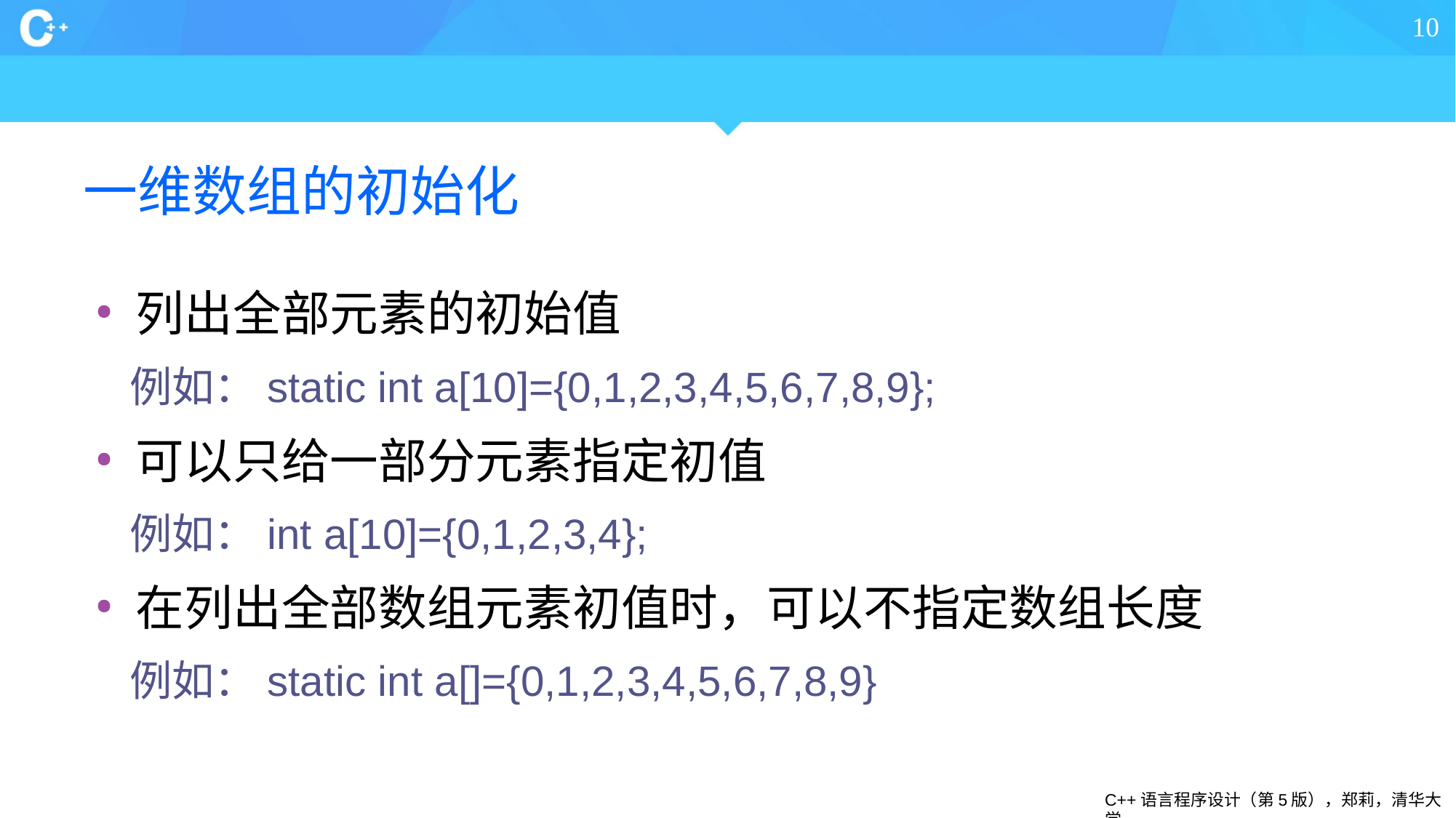

10
# 一维数组的初始化
列出全部元素的初始值
例如：static int a[10]={0,1,2,3,4,5,6,7,8,9};
可以只给一部分元素指定初值
例如：int a[10]={0,1,2,3,4};
在列出全部数组元素初值时，可以不指定数组长度
例如：static int a[]={0,1,2,3,4,5,6,7,8,9}